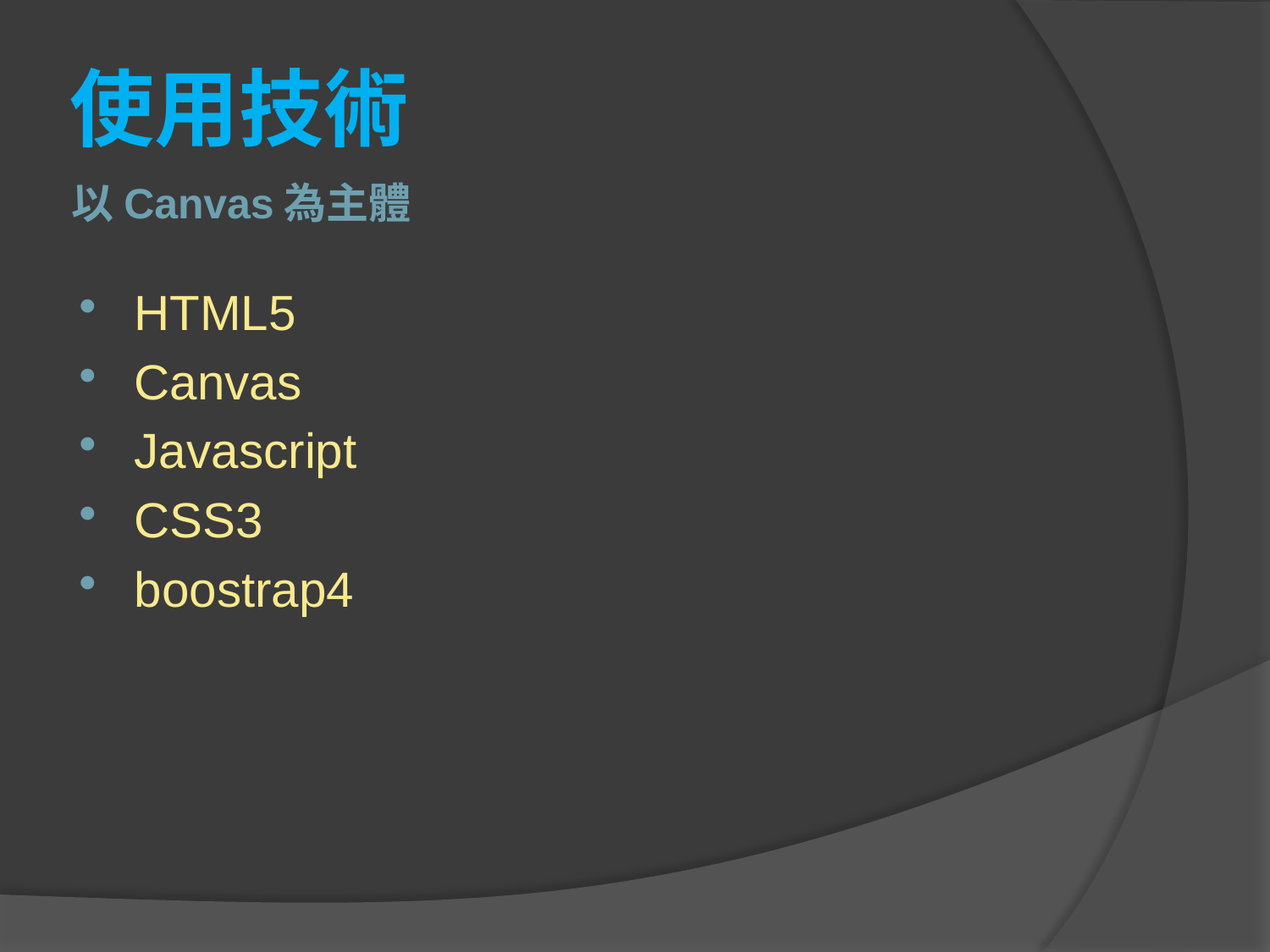

使用技術
# 以Canvas為主體
HTML5
Canvas
Javascript
CSS3
boostrap4